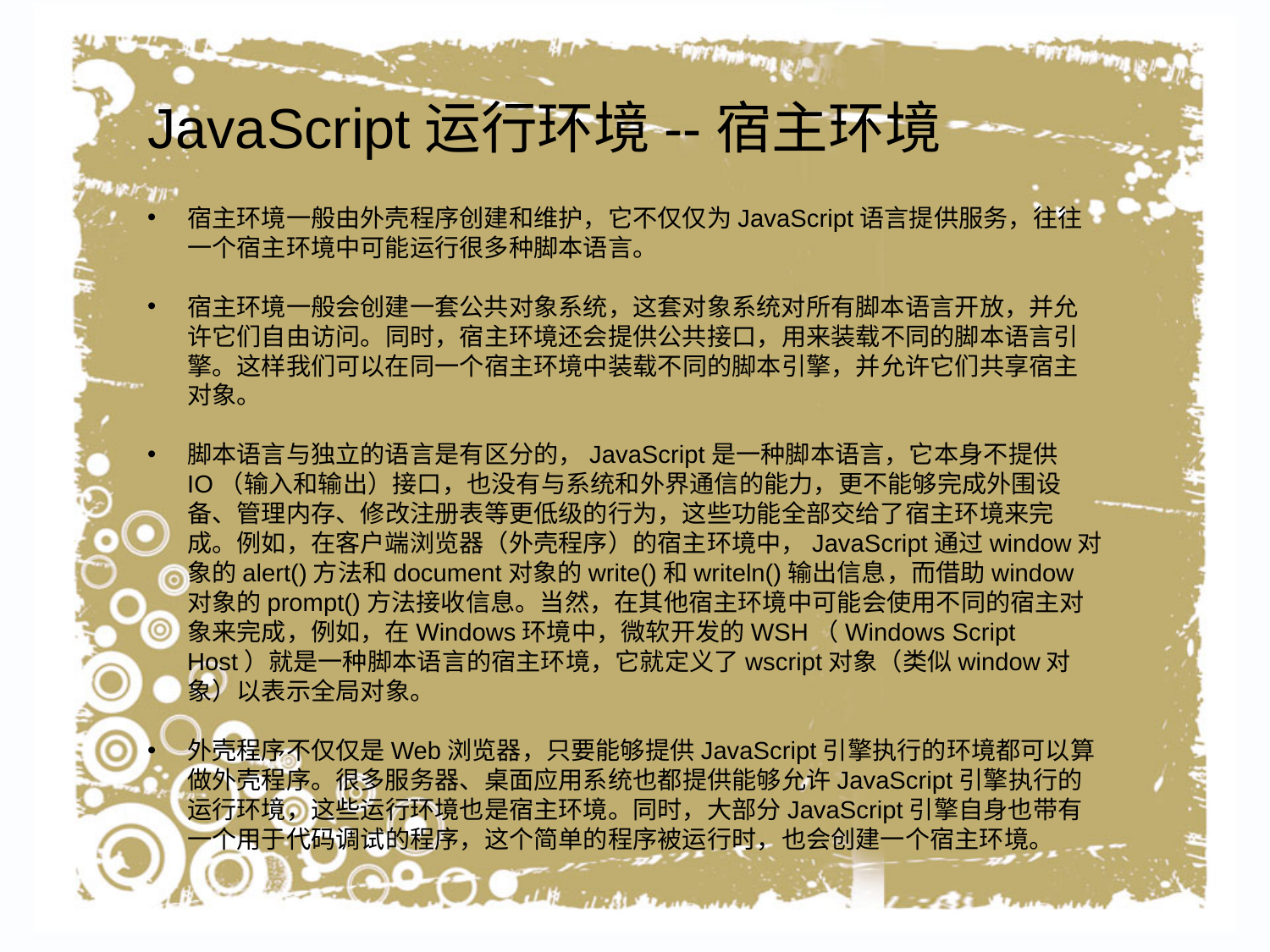

JavaScript运行环境--宿主环境
宿主环境一般由外壳程序创建和维护，它不仅仅为JavaScript语言提供服务，往往一个宿主环境中可能运行很多种脚本语言。

宿主环境一般会创建一套公共对象系统，这套对象系统对所有脚本语言开放，并允许它们自由访问。同时，宿主环境还会提供公共接口，用来装载不同的脚本语言引擎。这样我们可以在同一个宿主环境中装载不同的脚本引擎，并允许它们共享宿主对象。

脚本语言与独立的语言是有区分的，JavaScript是一种脚本语言，它本身不提供IO（输入和输出）接口，也没有与系统和外界通信的能力，更不能够完成外围设备、管理内存、修改注册表等更低级的行为，这些功能全部交给了宿主环境来完成。例如，在客户端浏览器（外壳程序）的宿主环境中，JavaScript通过window对象的alert()方法和document对象的write()和writeln()输出信息，而借助window对象的prompt()方法接收信息。当然，在其他宿主环境中可能会使用不同的宿主对象来完成，例如，在Windows环境中，微软开发的WSH（Windows Script Host）就是一种脚本语言的宿主环境，它就定义了wscript对象（类似window对象）以表示全局对象。

外壳程序不仅仅是Web浏览器，只要能够提供JavaScript引擎执行的环境都可以算做外壳程序。很多服务器、桌面应用系统也都提供能够允许JavaScript引擎执行的运行环境，这些运行环境也是宿主环境。同时，大部分JavaScript引擎自身也带有一个用于代码调试的程序，这个简单的程序被运行时，也会创建一个宿主环境。